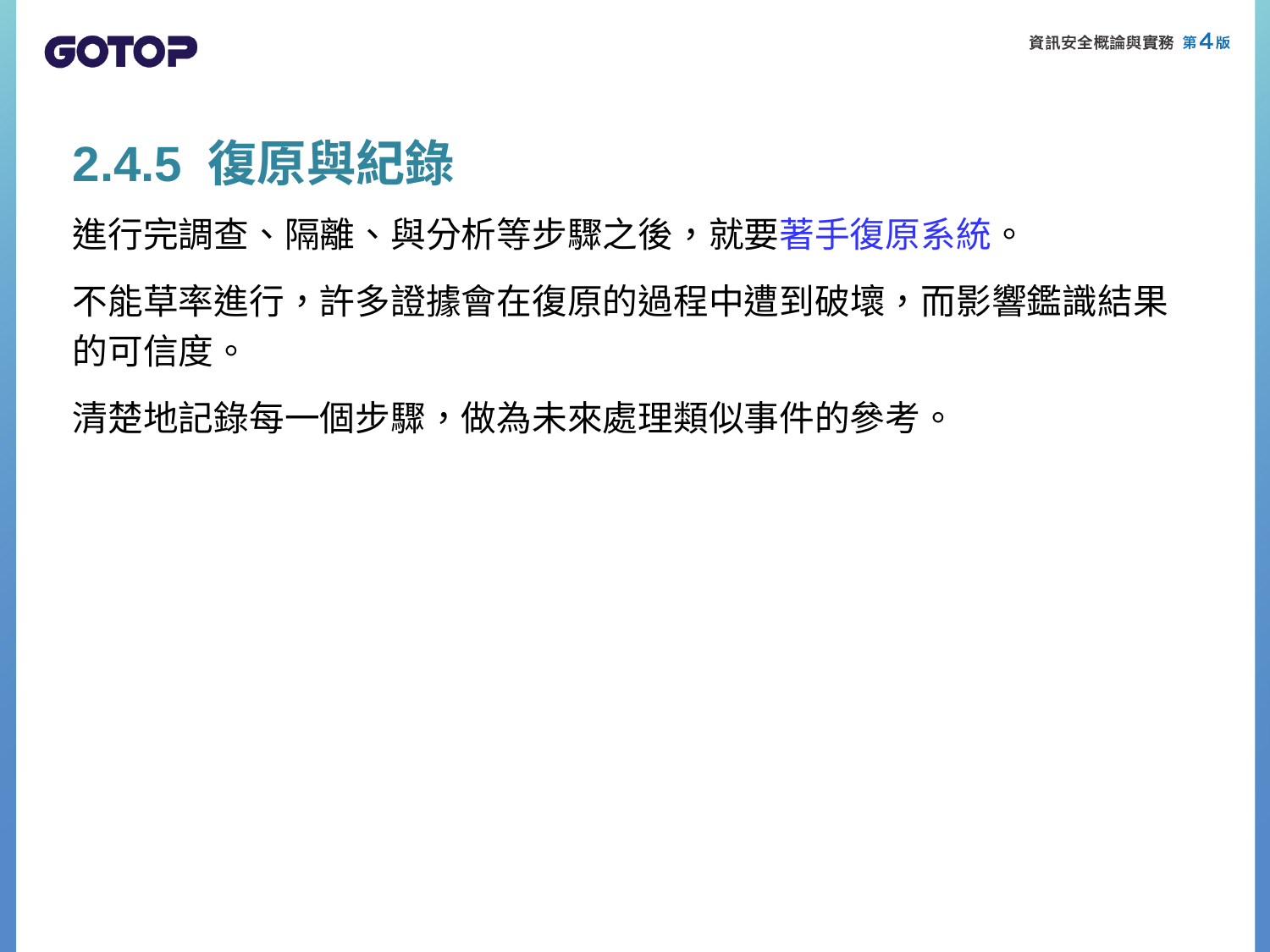

2.4.5 復原與紀錄
進行完調查、隔離、與分析等步驟之後，就要著手復原系統。
不能草率進行，許多證據會在復原的過程中遭到破壞，而影響鑑識結果的可信度。
清楚地記錄每一個步驟，做為未來處理類似事件的參考。